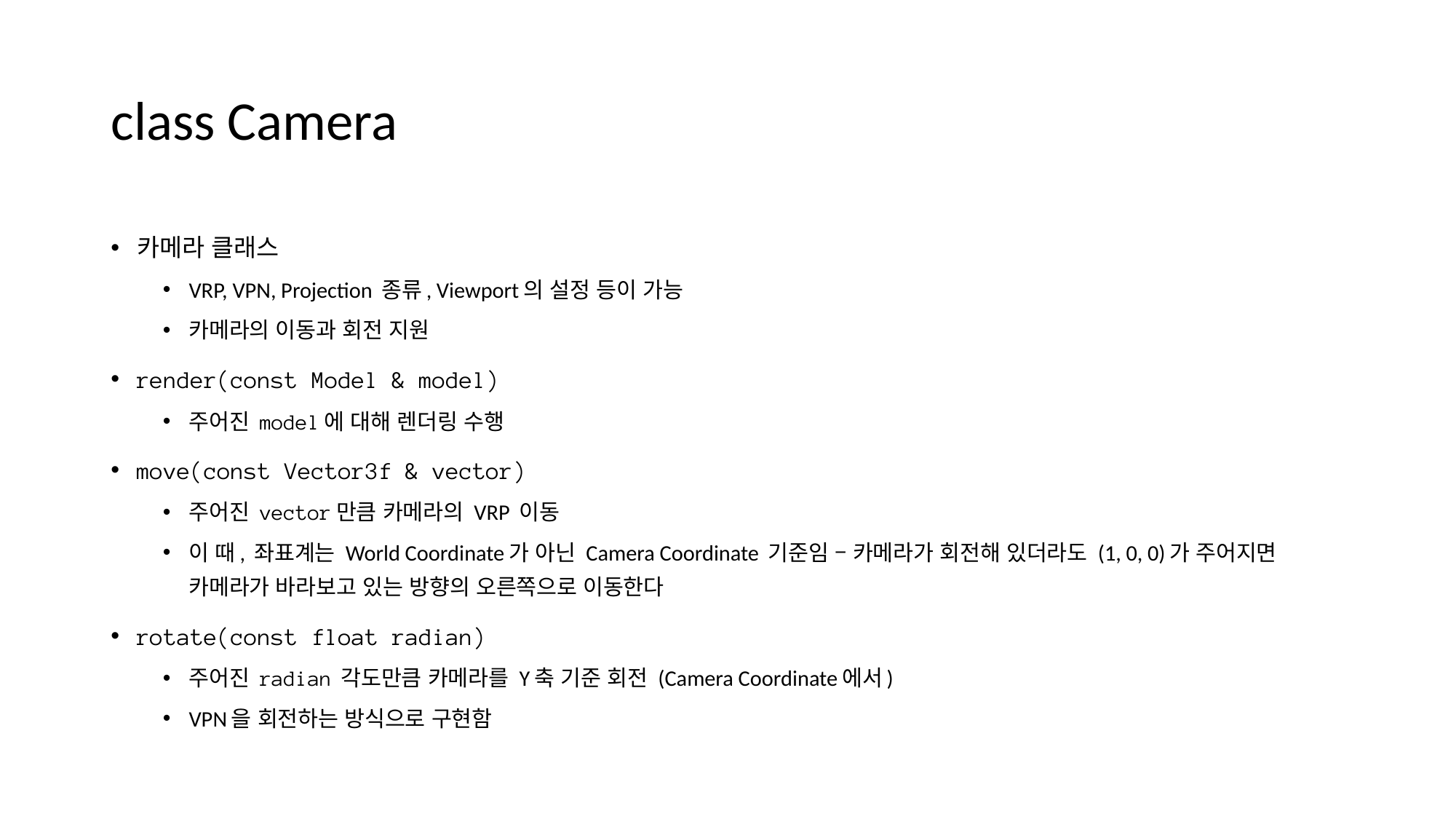

# class Camera
카메라 클래스
VRP, VPN, Projection 종류, Viewport의 설정 등이 가능
카메라의 이동과 회전 지원
render(const Model & model)
주어진 model에 대해 렌더링 수행
move(const Vector3f & vector)
주어진 vector만큼 카메라의 VRP 이동
이 때, 좌표계는 World Coordinate가 아닌 Camera Coordinate 기준임 – 카메라가 회전해 있더라도 (1, 0, 0)가 주어지면 카메라가 바라보고 있는 방향의 오른쪽으로 이동한다
rotate(const float radian)
주어진 radian 각도만큼 카메라를 Y축 기준 회전 (Camera Coordinate에서)
VPN을 회전하는 방식으로 구현함